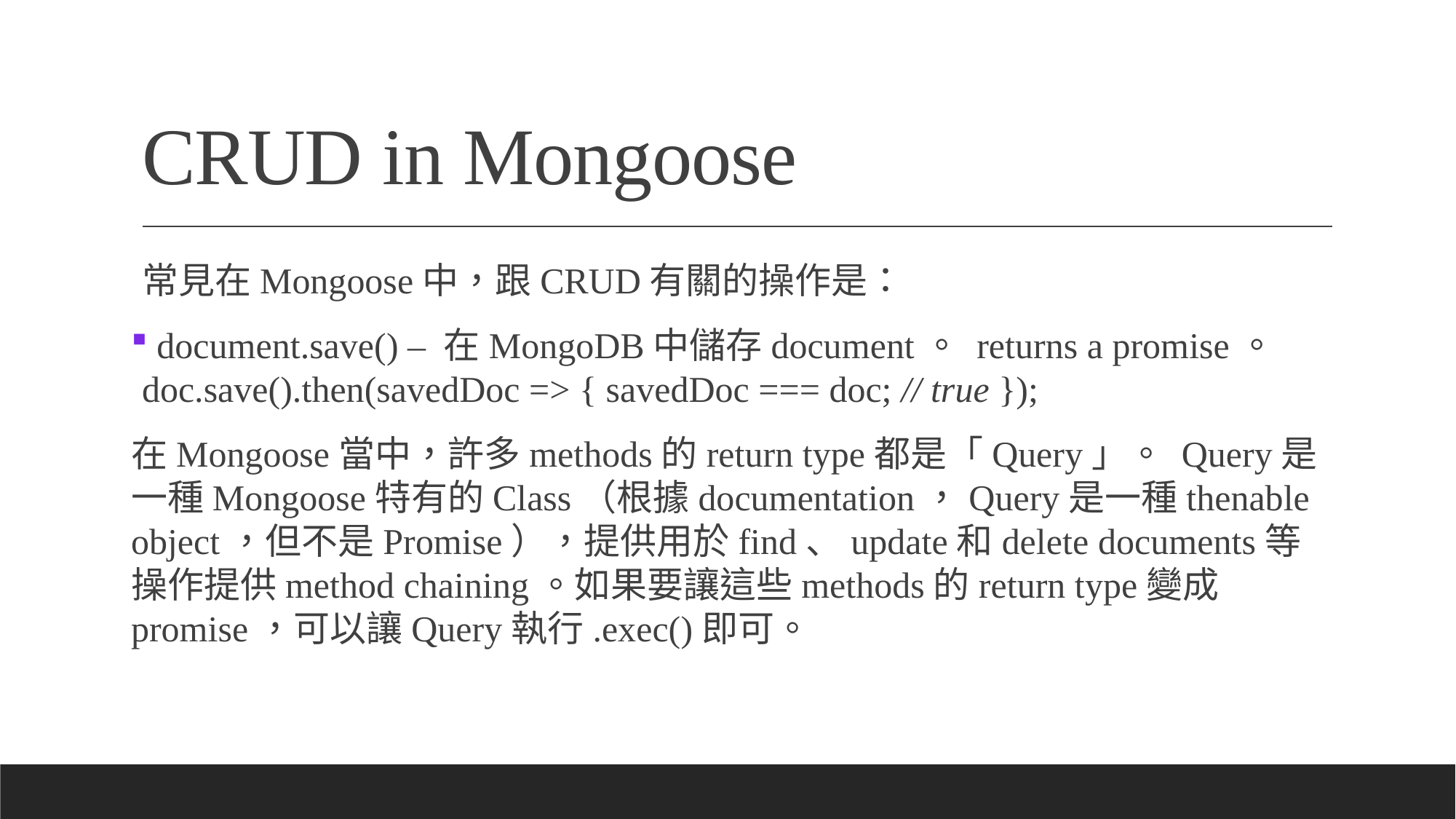

# CRUD in Mongoose
常見在Mongoose中，跟CRUD有關的操作是：
 document.save() – 在MongoDB中儲存document。 returns a promise。 doc.save().then(savedDoc => { savedDoc === doc; // true });
在Mongoose當中，許多methods的return type都是「Query」。 Query是一種Mongoose特有的Class（根據documentation，Query是一種thenable object，但不是Promise），提供用於find、update和delete documents等操作提供method chaining。如果要讓這些methods的return type變成promise，可以讓Query執行.exec()即可。